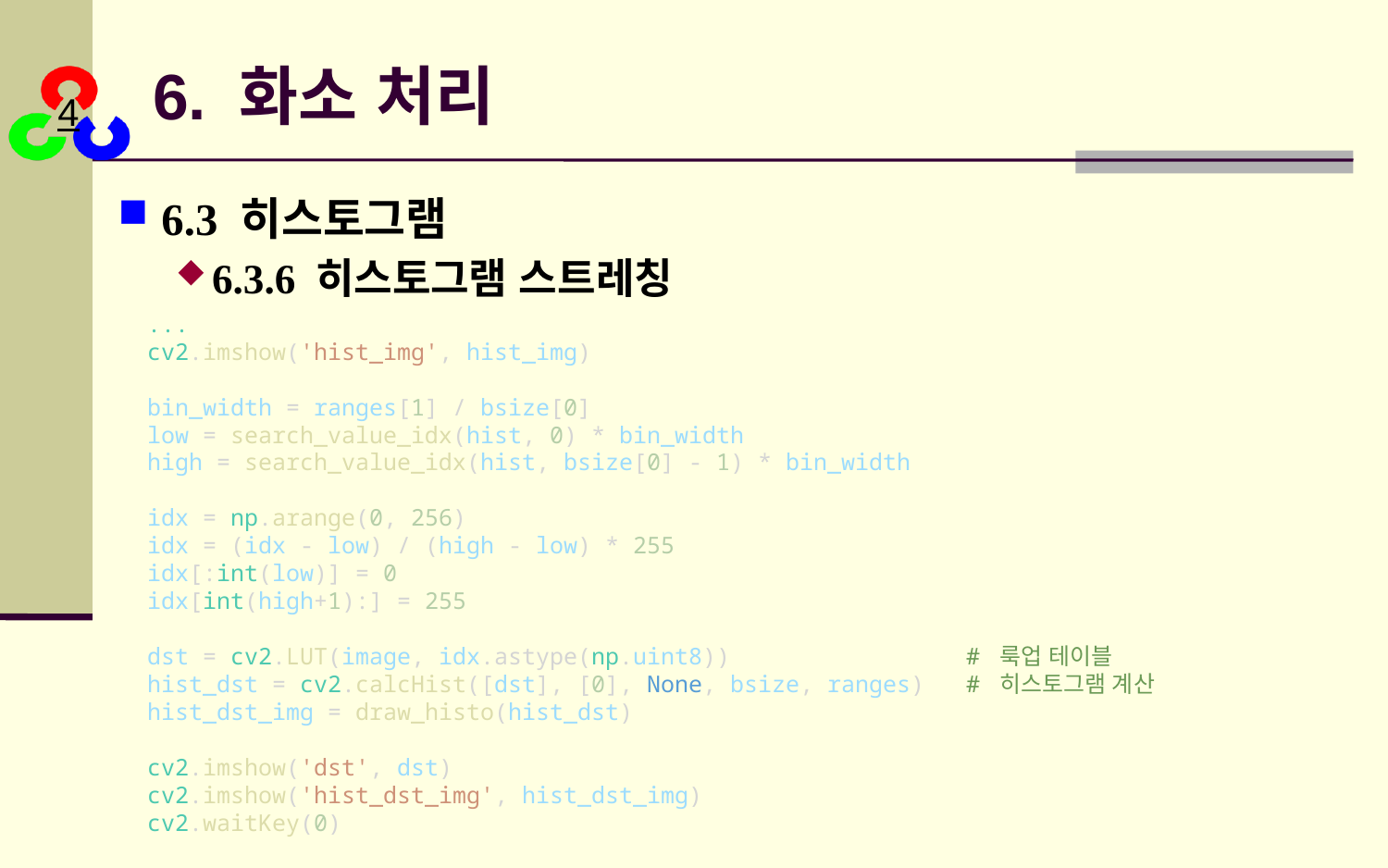

# 6. 화소 처리
6.3 히스토그램
6.3.6 히스토그램 스트레칭
...
cv2.imshow('hist_img', hist_img)

bin_width = ranges[1] / bsize[0]
low = search_value_idx(hist, 0) * bin_width
high = search_value_idx(hist, bsize[0] - 1) * bin_width
idx = np.arange(0, 256)
idx = (idx - low) / (high - low) * 255
idx[:int(low)] = 0
idx[int(high+1):] = 255
dst = cv2.LUT(image, idx.astype(np.uint8))                 # 룩업 테이블
hist_dst = cv2.calcHist([dst], [0], None, bsize, ranges)   # 히스토그램 계산
hist_dst_img = draw_histo(hist_dst)
cv2.imshow('dst', dst)
cv2.imshow('hist_dst_img', hist_dst_img)
cv2.waitKey(0)